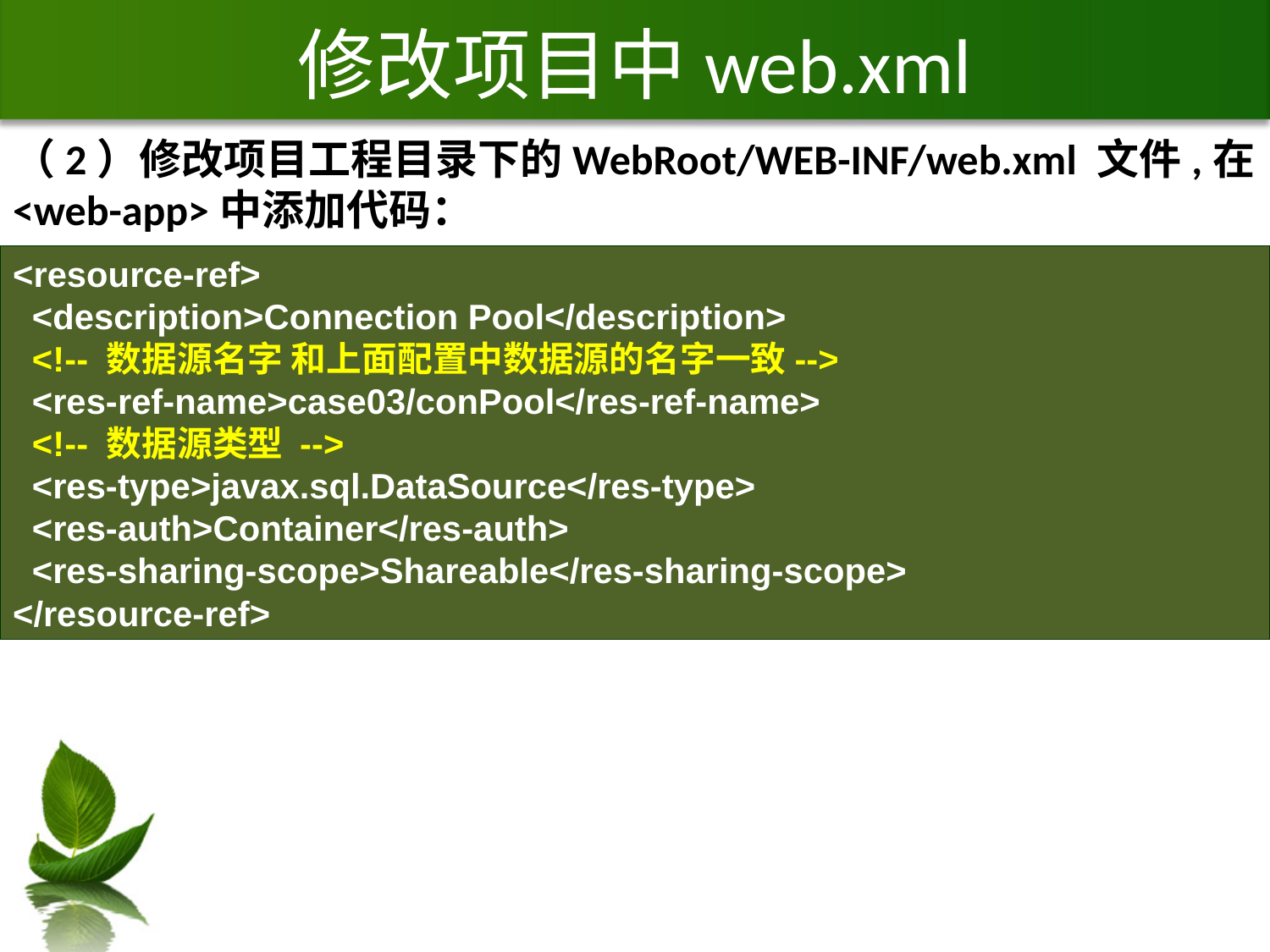

# 修改项目中web.xml
（2）修改项目工程目录下的WebRoot/WEB-INF/web.xml 文件,在<web-app>中添加代码：
<resource-ref>
  <description>Connection Pool</description>
  <!-- 数据源名字 和上面配置中数据源的名字一致-->
  <res-ref-name>case03/conPool</res-ref-name>
  <!-- 数据源类型 -->
  <res-type>javax.sql.DataSource</res-type>
  <res-auth>Container</res-auth>
  <res-sharing-scope>Shareable</res-sharing-scope>
</resource-ref>